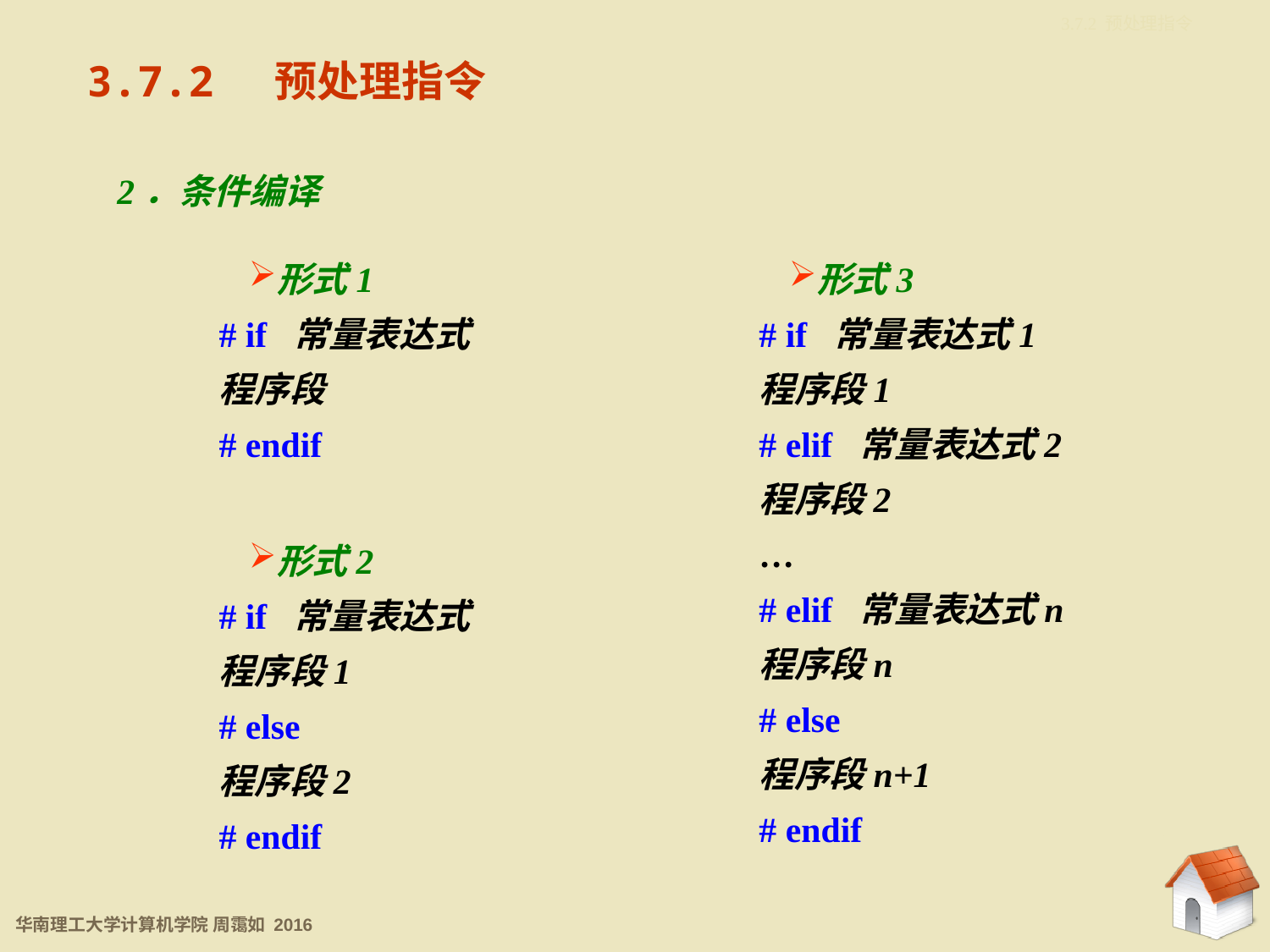

3.7.2 预处理指令
3.7.2  预处理指令
2．条件编译
形式1
# if  常量表达式
程序段
# endif
形式3
# if  常量表达式1
程序段1
# elif  常量表达式2
程序段2
…
# elif  常量表达式n
程序段n
# else
程序段n+1
# endif
形式2
# if  常量表达式
程序段1
# else
程序段2
# endif